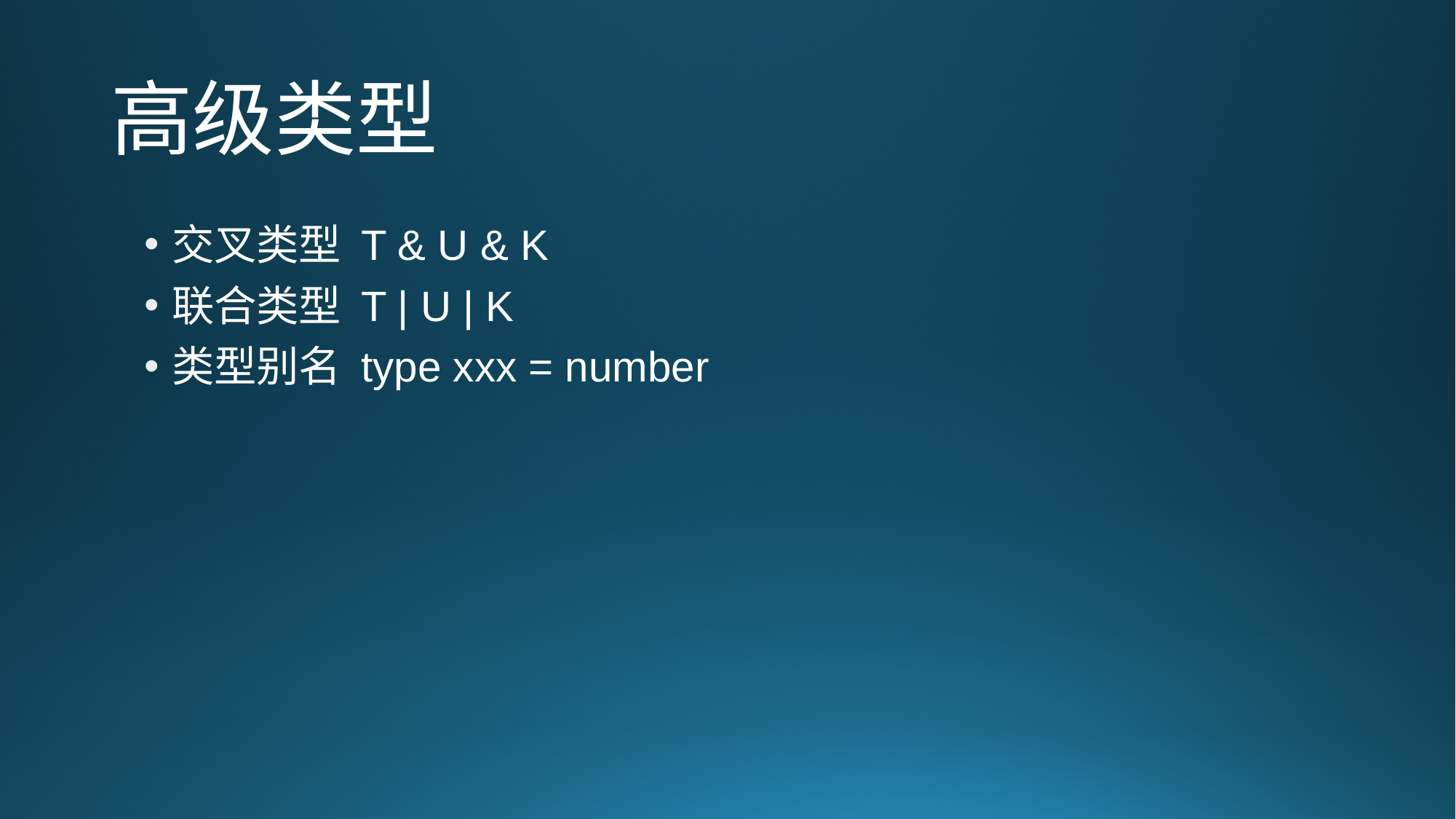

# 高级类型
交叉类型 T & U & K
联合类型 T | U | K
类型别名 type xxx = number